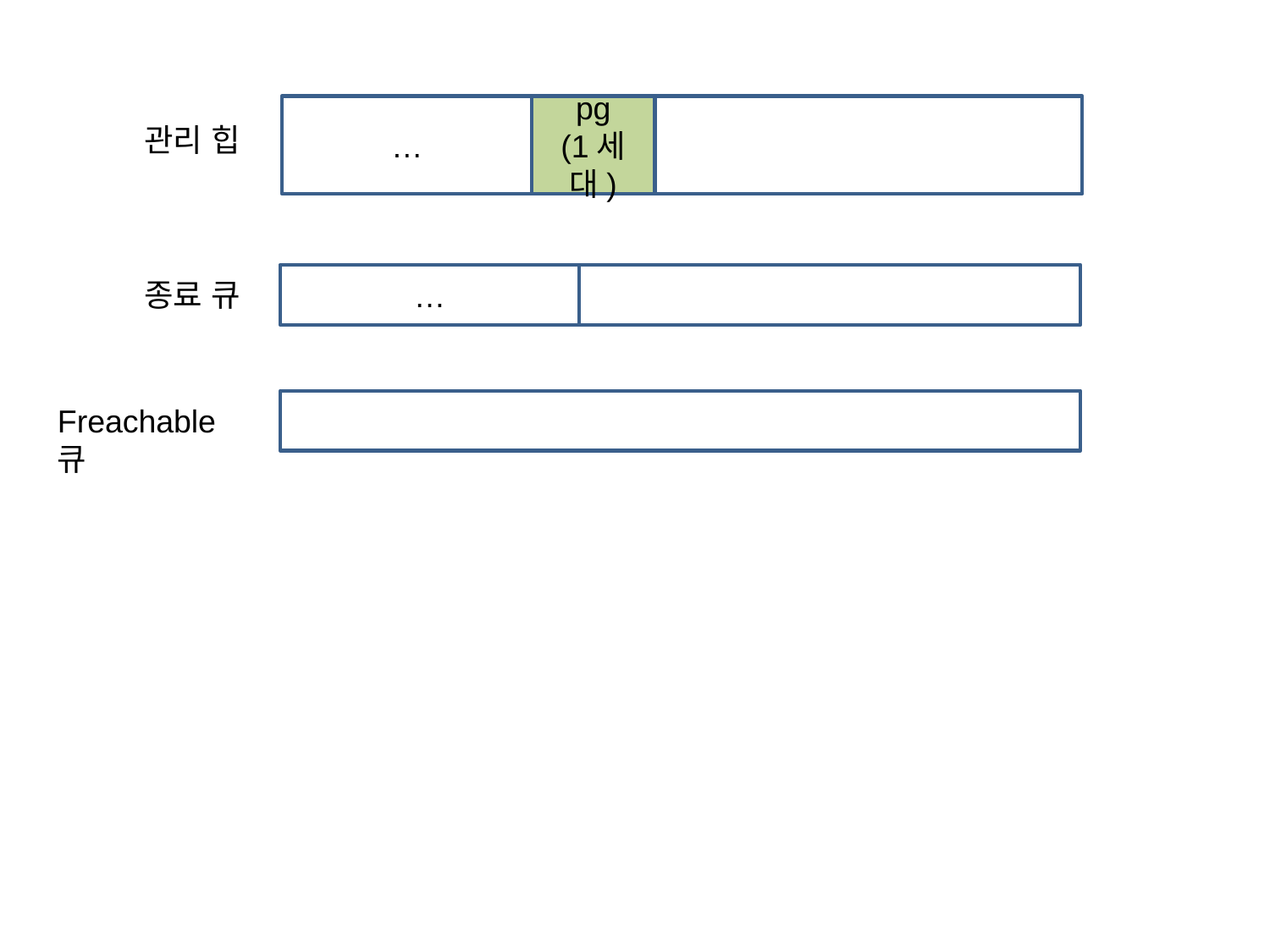

…
pg
(1세대)

관리 힙
…

종료 큐

Freachable 큐